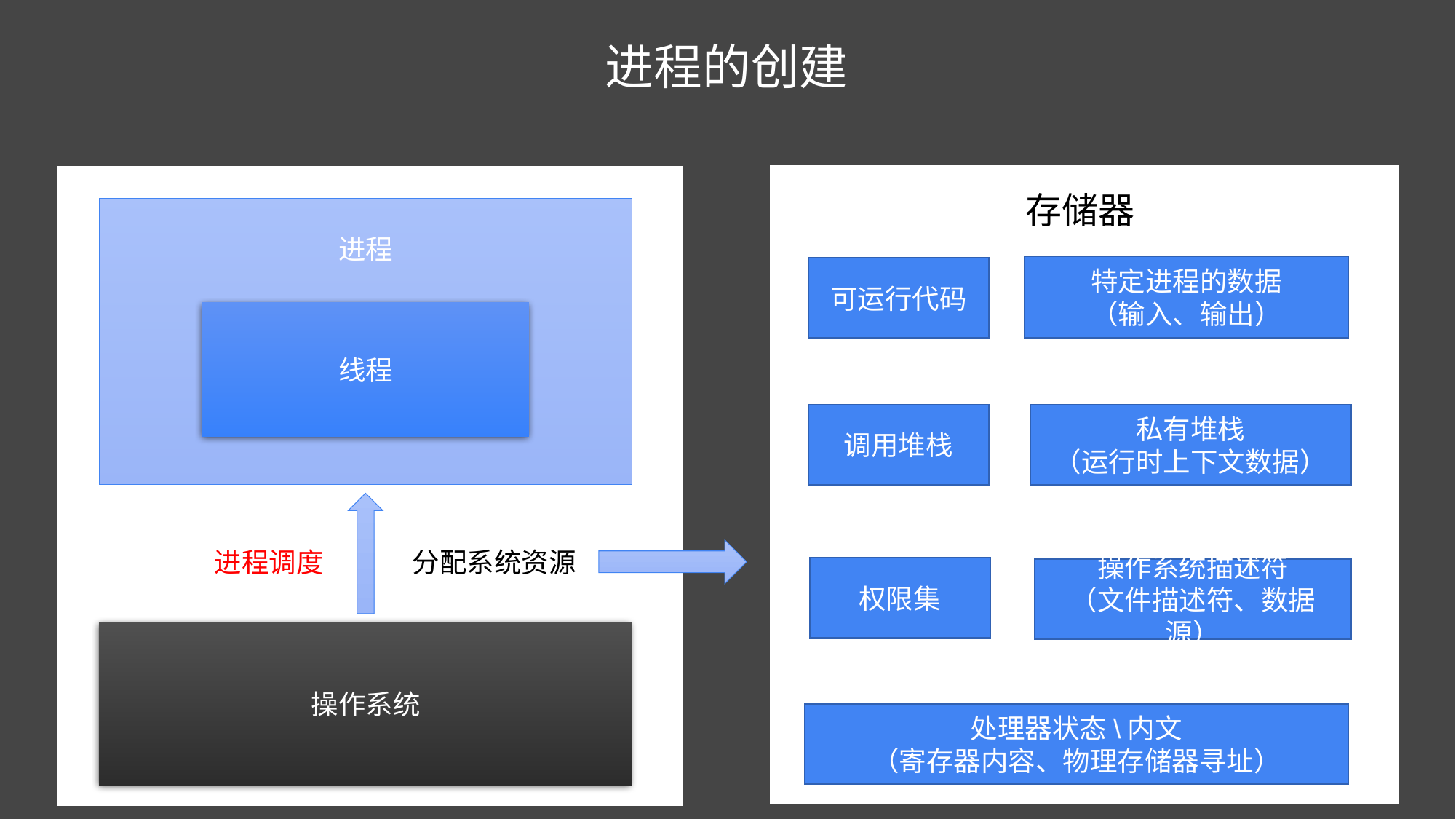

进程的创建
空
是
存储器

进程
特定进程的数据
（输入、输出）
可运行代码
线程
调用堆栈
私有堆栈
（运行时上下文数据）

进程调度
分配系统资源
权限集
操作系统描述符
（文件描述符、数据源）
操作系统
处理器状态\内文
（寄存器内容、物理存储器寻址）